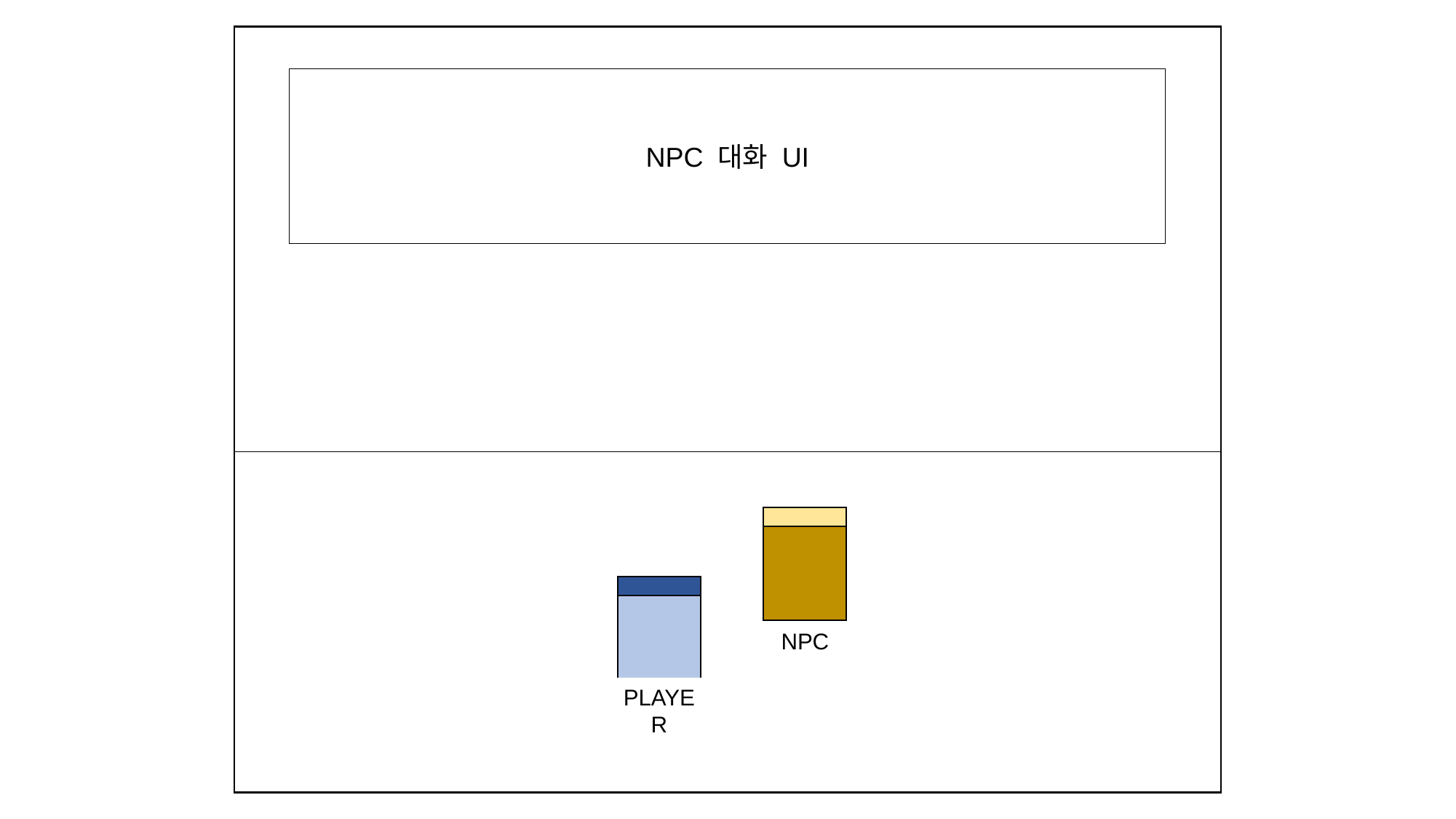

NPC 대화 UI

NPC
PLAYER
NPC와 대화를 할 때,
상단에 대화 UI 출력
[ NPC 대화 및 상호작용 ]